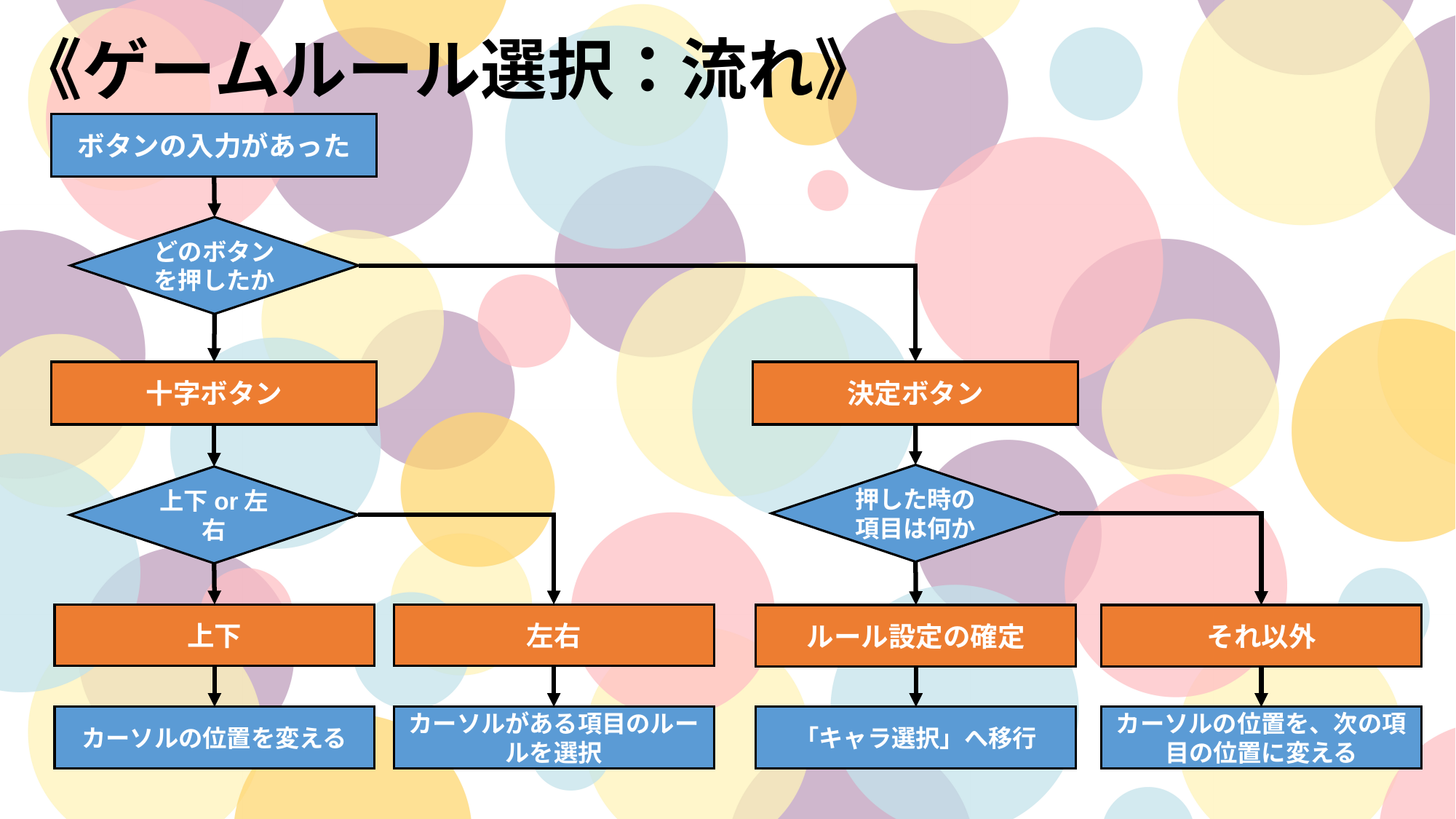

《ゲームルール選択：流れ》
ボタンの入力があった
どのボタンを押したか
十字ボタン
決定ボタン
押した時の項目は何か
上下or左右
上下
左右
ルール設定の確定
それ以外
カーソルの位置を変える
カーソルがある項目のルールを選択
「キャラ選択」へ移行
カーソルの位置を、次の項目の位置に変える